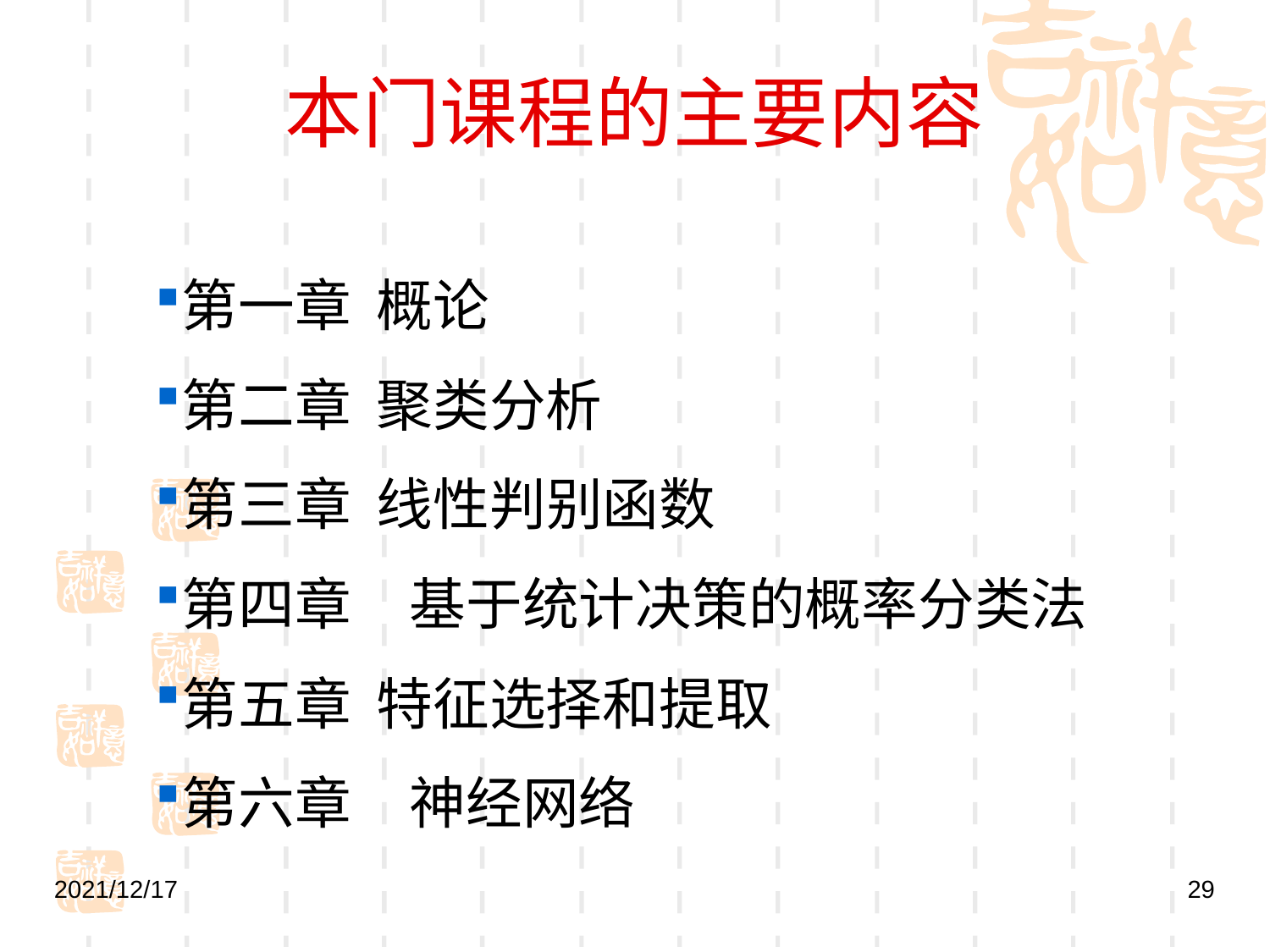

# 本门课程的主要内容
第一章  概论
第二章  聚类分析
第三章  线性判别函数
第四章	基于统计决策的概率分类法
第五章  特征选择和提取
第六章	神经网络
2021/12/17
29